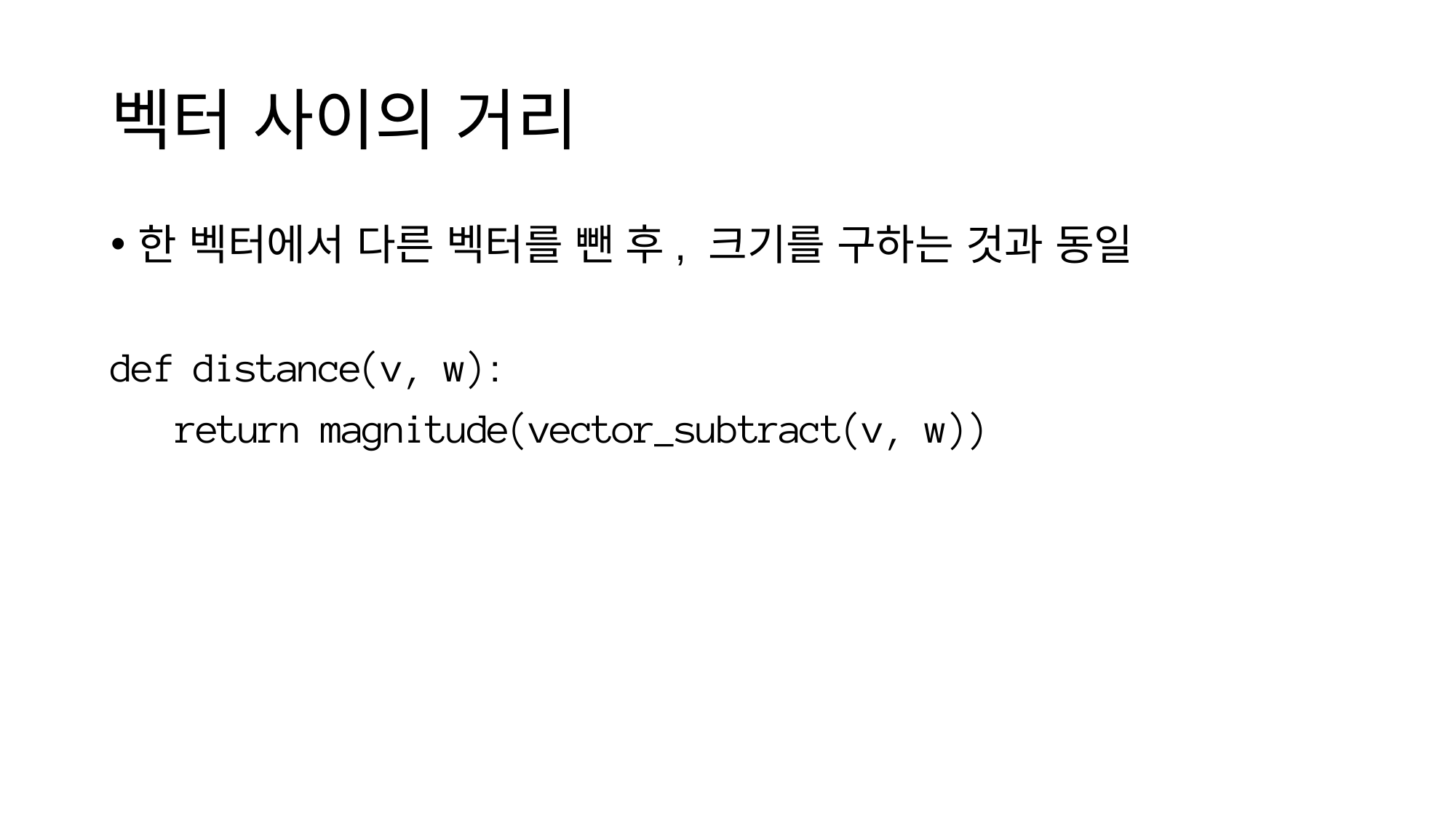

# 벡터 사이의 거리
한 벡터에서 다른 벡터를 뺀 후, 크기를 구하는 것과 동일

def distance(v, w):
   return magnitude(vector_subtract(v, w))